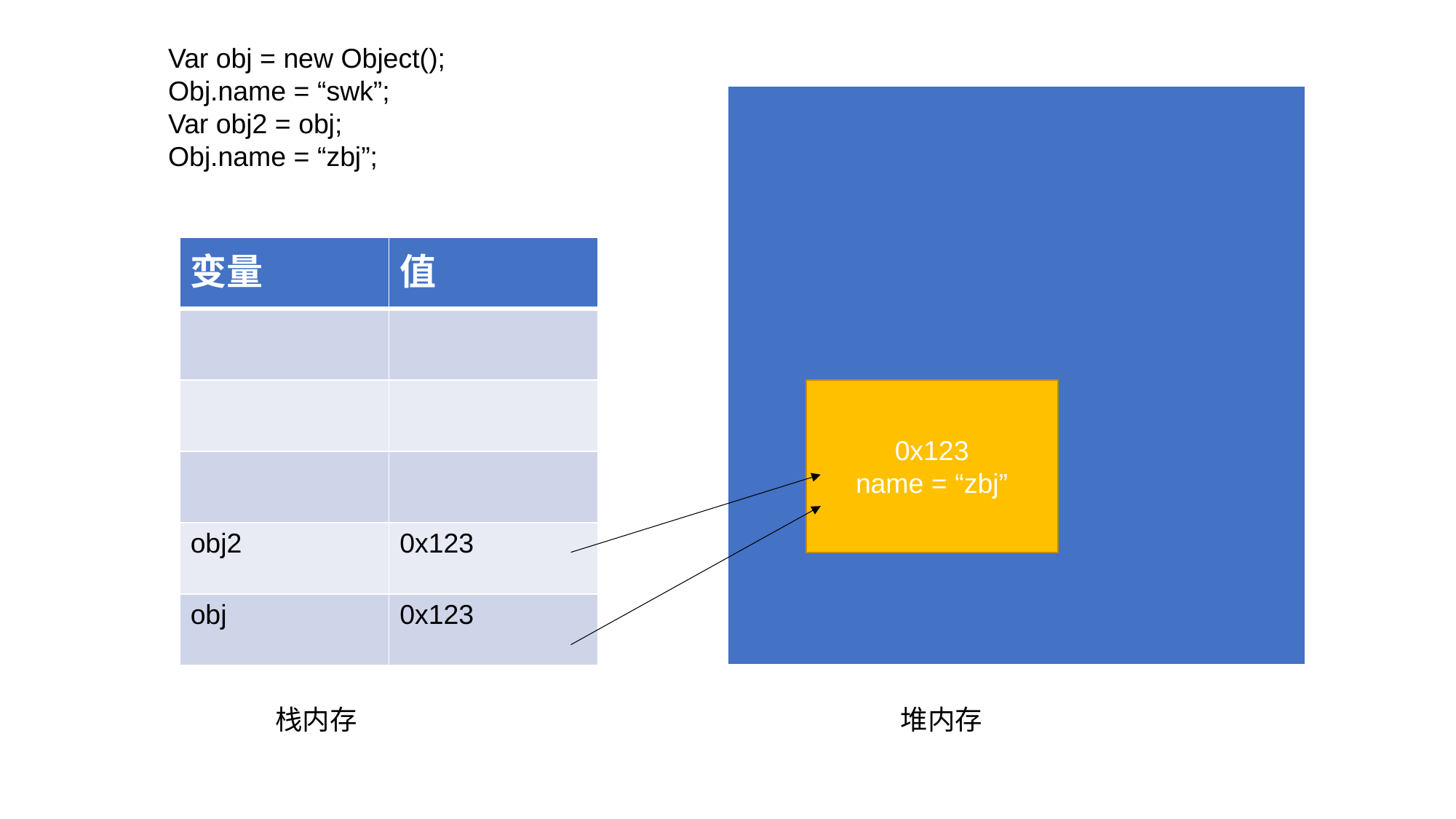

Var obj = new Object();
Obj.name = “swk”;
Var obj2 = obj;
Obj.name = “zbj”;
|  |
| --- |
| 变量 | 值 |
| --- | --- |
|  |  |
|  |  |
|  |  |
| obj2 | 0x123 |
| obj | 0x123 |
0x123
name = “zbj”
栈内存
堆内存